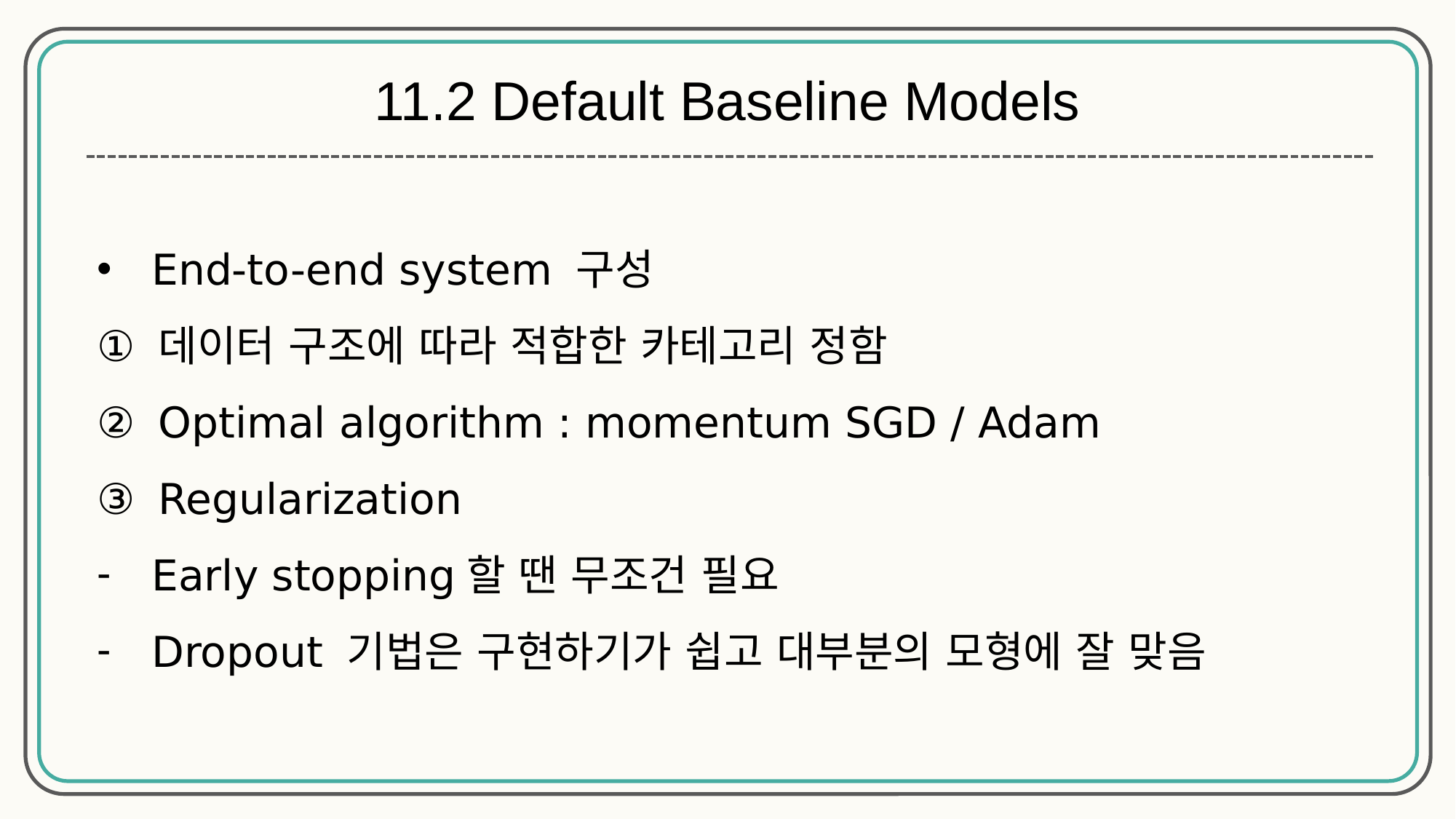

11.2 Default Baseline Models
End-to-end system 구성
데이터 구조에 따라 적합한 카테고리 정함
Optimal algorithm : momentum SGD / Adam
Regularization
Early stopping할 땐 무조건 필요
Dropout 기법은 구현하기가 쉽고 대부분의 모형에 잘 맞음